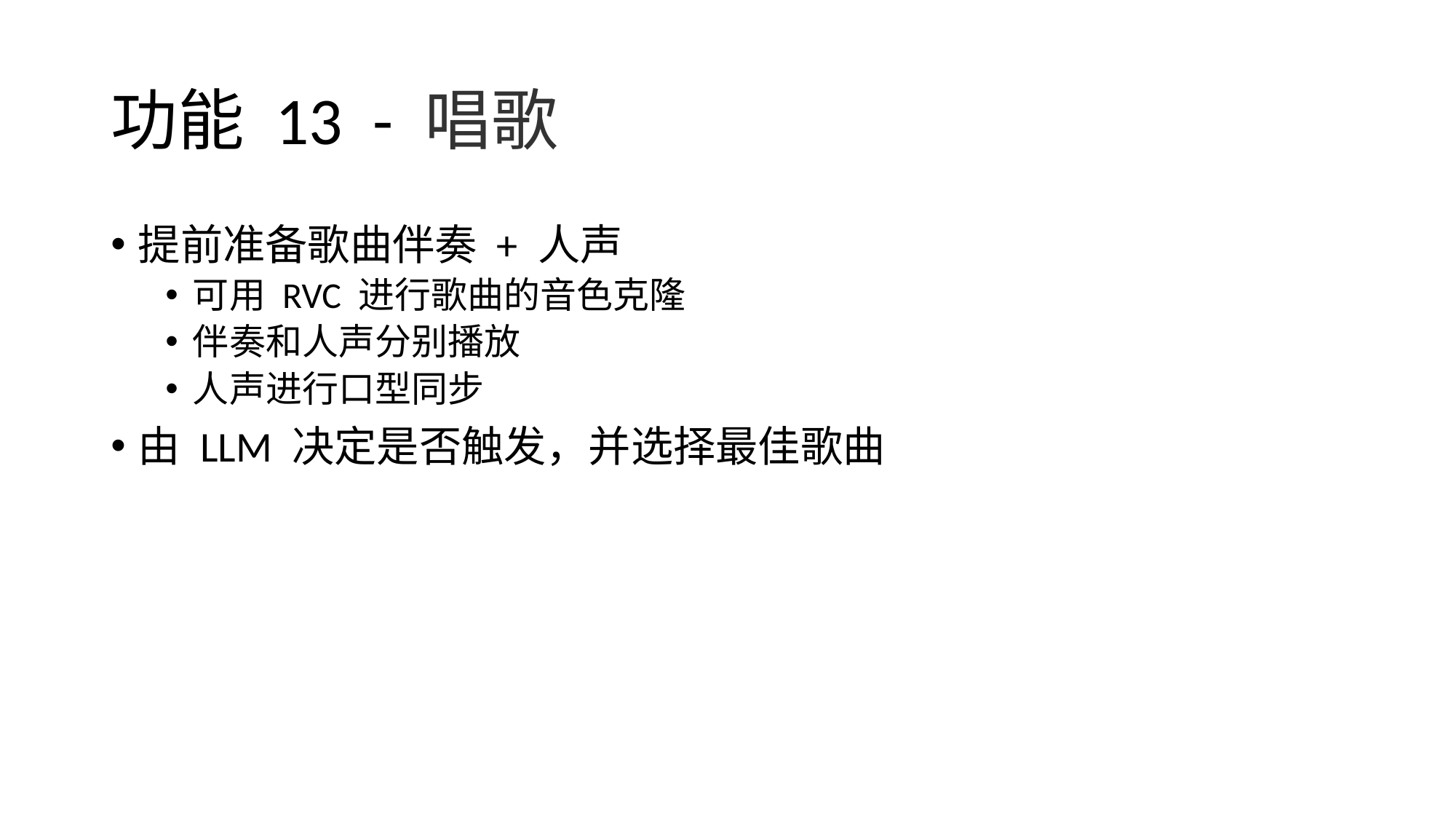

# 功能 13  - 唱歌
提前准备歌曲伴奏 + 人声
可用 RVC 进行歌曲的音色克隆
伴奏和人声分别播放
人声进行口型同步
由 LLM 决定是否触发，并选择最佳歌曲